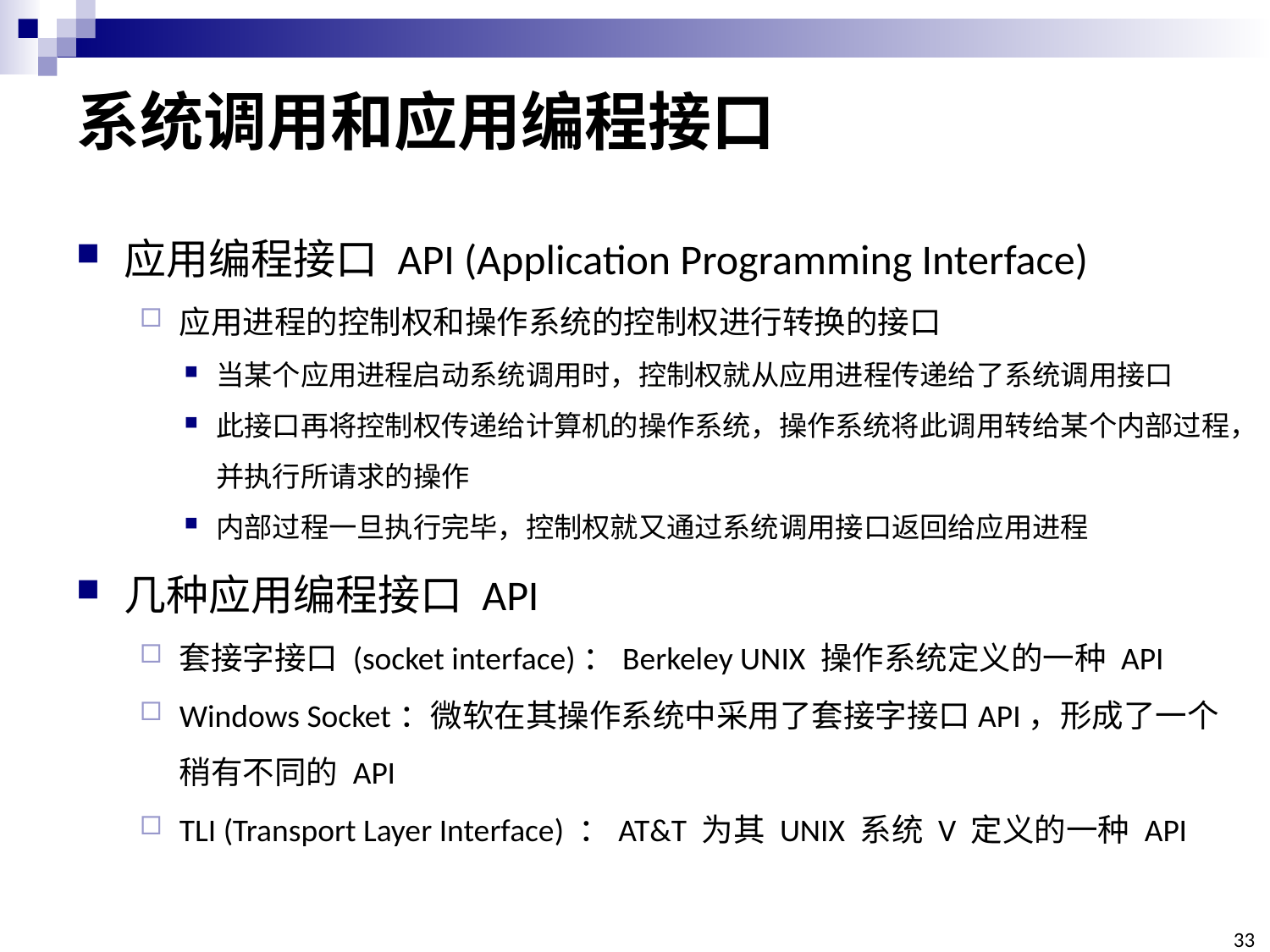

# 系统调用和应用编程接口
应用编程接口 API (Application Programming Interface)
应用进程的控制权和操作系统的控制权进行转换的接口
当某个应用进程启动系统调用时，控制权就从应用进程传递给了系统调用接口
此接口再将控制权传递给计算机的操作系统，操作系统将此调用转给某个内部过程，并执行所请求的操作
内部过程一旦执行完毕，控制权就又通过系统调用接口返回给应用进程
几种应用编程接口 API
套接字接口 (socket interface)：Berkeley UNIX 操作系统定义的一种 API
Windows Socket：微软在其操作系统中采用了套接字接口API，形成了一个稍有不同的 API
TLI (Transport Layer Interface) ：AT&T 为其 UNIX 系统 V 定义的一种 API
33